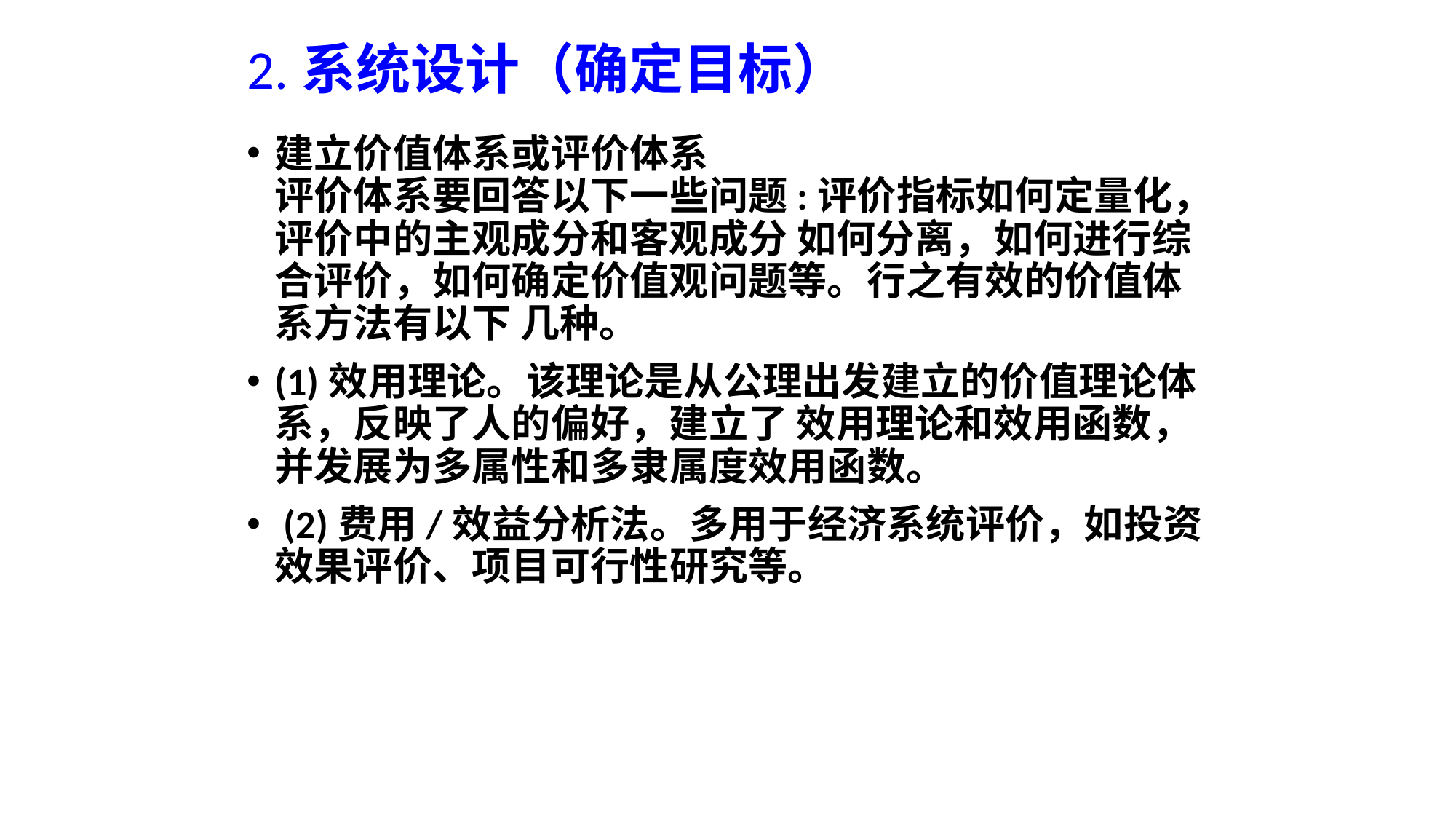

# 2.系统设计（确定目标）
建立价值体系或评价体系
评价体系要回答以下一些问题:评价指标如何定量化，评价中的主观成分和客观成分 如何分离，如何进行综合评价，如何确定价值观问题等。行之有效的价值体系方法有以下 几种。
(1)效用理论。该理论是从公理出发建立的价值理论体系，反映了人的偏好，建立了 效用理论和效用函数，并发展为多属性和多隶属度效用函数。
 (2)费用/效益分析法。多用于经济系统评价，如投资效果评价、项目可行性研究等。